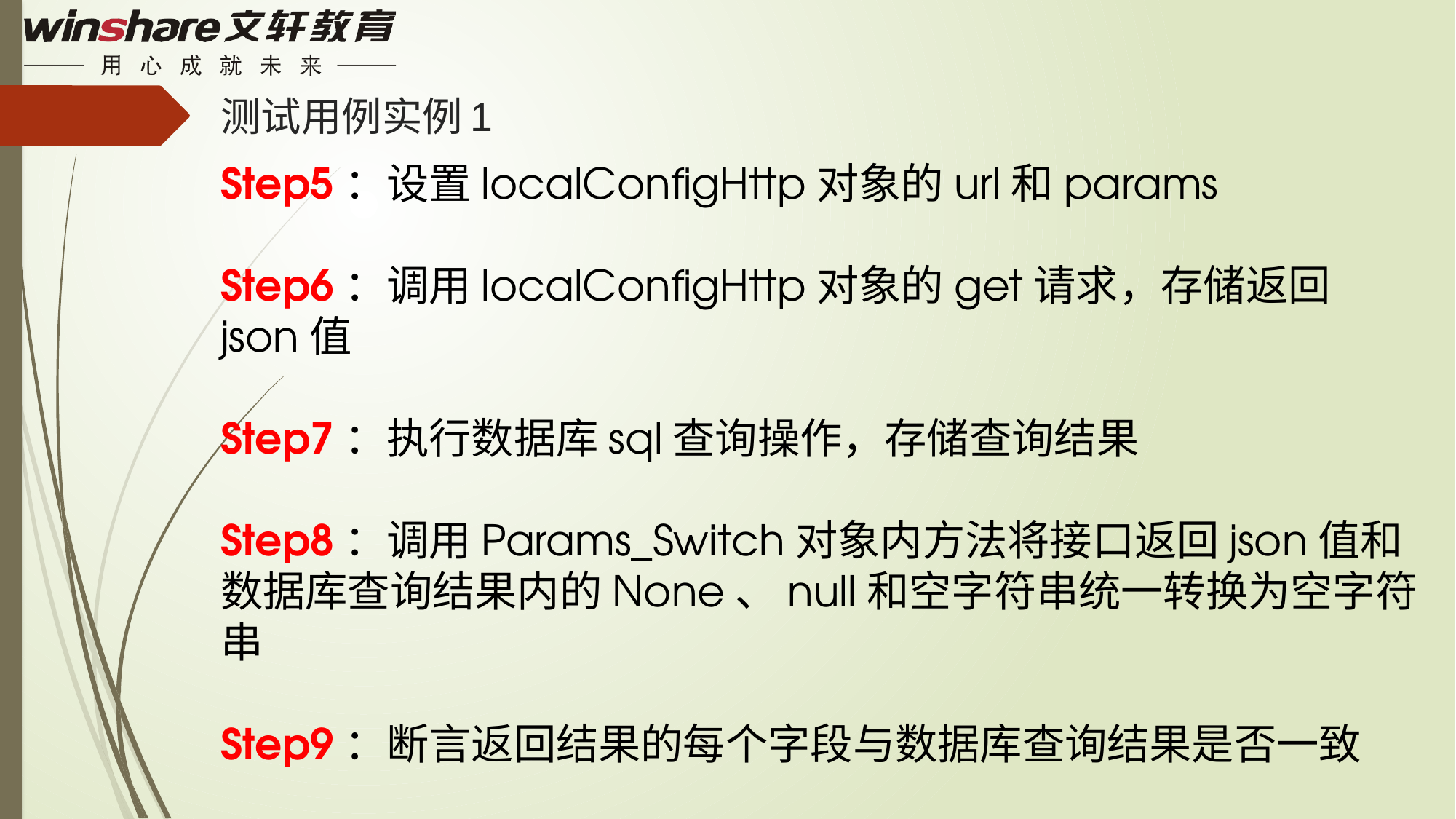

# 测试用例实例1
Step5：设置localConfigHttp对象的url和params

Step6：调用localConfigHttp对象的get请求，存储返回json值

Step7：执行数据库sql查询操作，存储查询结果

Step8：调用Params_Switch对象内方法将接口返回json值和数据库查询结果内的None、null和空字符串统一转换为空字符串

Step9：断言返回结果的每个字段与数据库查询结果是否一致